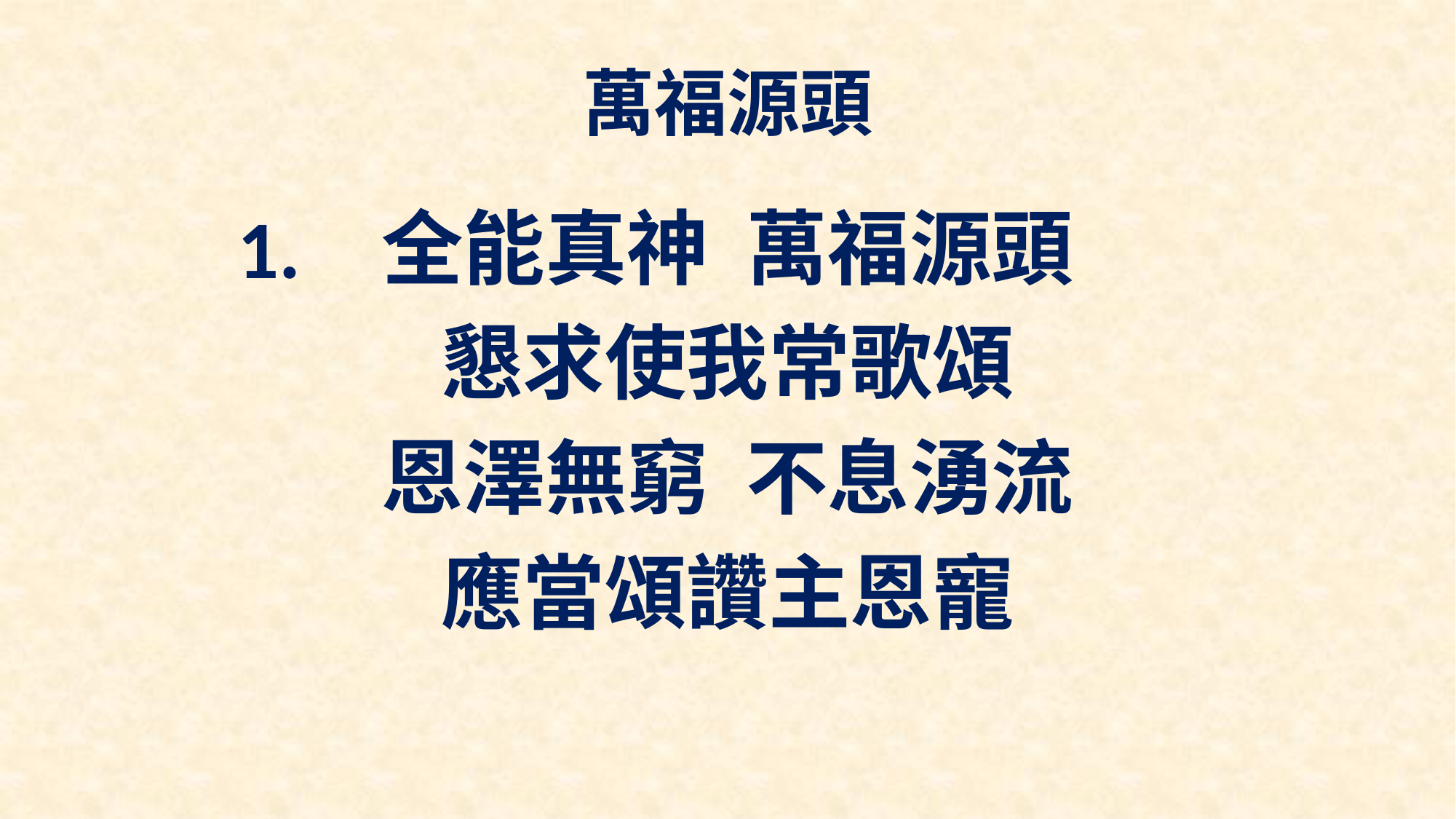

# 萬福源頭
全能真神  萬福源頭
懇求使我常歌頌
恩澤無窮  不息湧流
應當頌讚主恩寵

1.